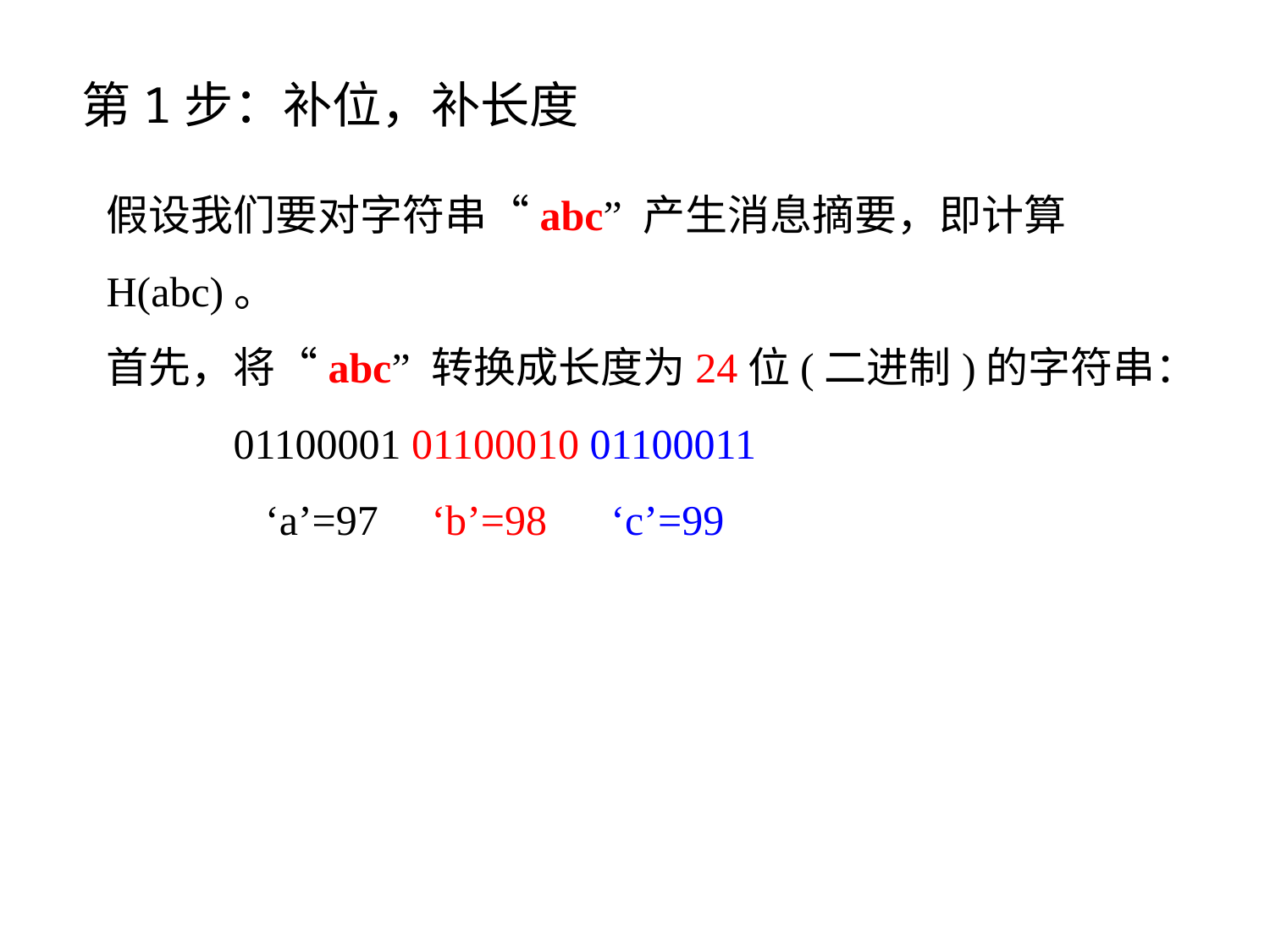

第1步：补位，补长度
假设我们要对字符串“abc” 产生消息摘要，即计算H(abc)。
首先，将“abc” 转换成长度为24位(二进制)的字符串：
01100001 01100010 01100011
   ‘a’=97     ‘b’=98      ‘c’=99